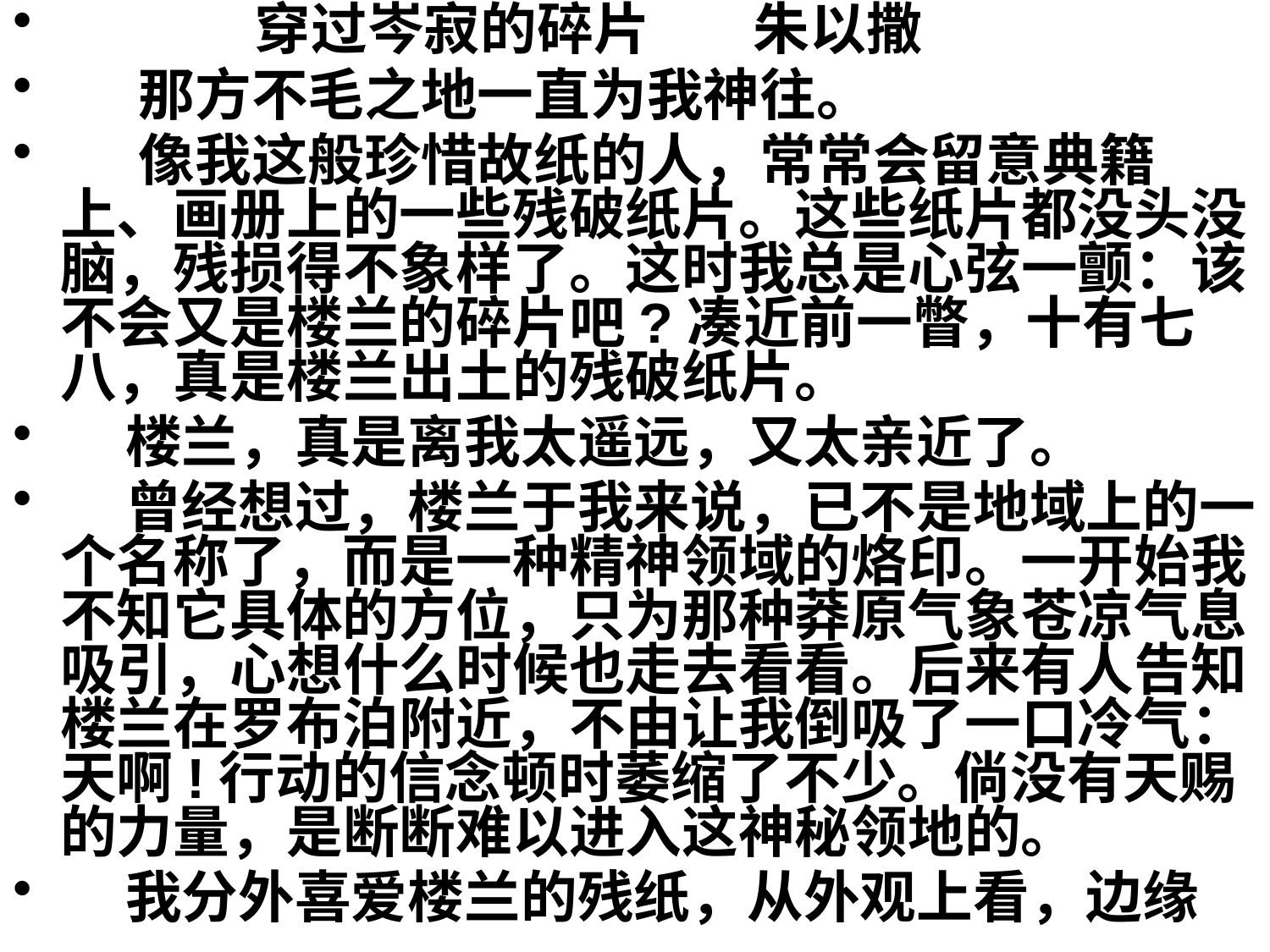

穿过岑寂的碎片        朱以撒
     那方不毛之地一直为我神往。
     像我这般珍惜故纸的人，常常会留意典籍上、画册上的一些残破纸片。这些纸片都没头没脑，残损得不象样了。这时我总是心弦一颤：该不会又是楼兰的碎片吧?凑近前一瞥，十有七八，真是楼兰出土的残破纸片。
    楼兰，真是离我太遥远，又太亲近了。
    曾经想过，楼兰于我来说，已不是地域上的一个名称了，而是一种精神领域的烙印。一开始我不知它具体的方位，只为那种莽原气象苍凉气息吸引，心想什么时候也走去看看。后来有人告知楼兰在罗布泊附近，不由让我倒吸了一口冷气：天啊!行动的信念顿时萎缩了不少。倘没有天赐的力量，是断断难以进入这神秘领地的。
    我分外喜爱楼兰的残纸，从外观上看，边缘